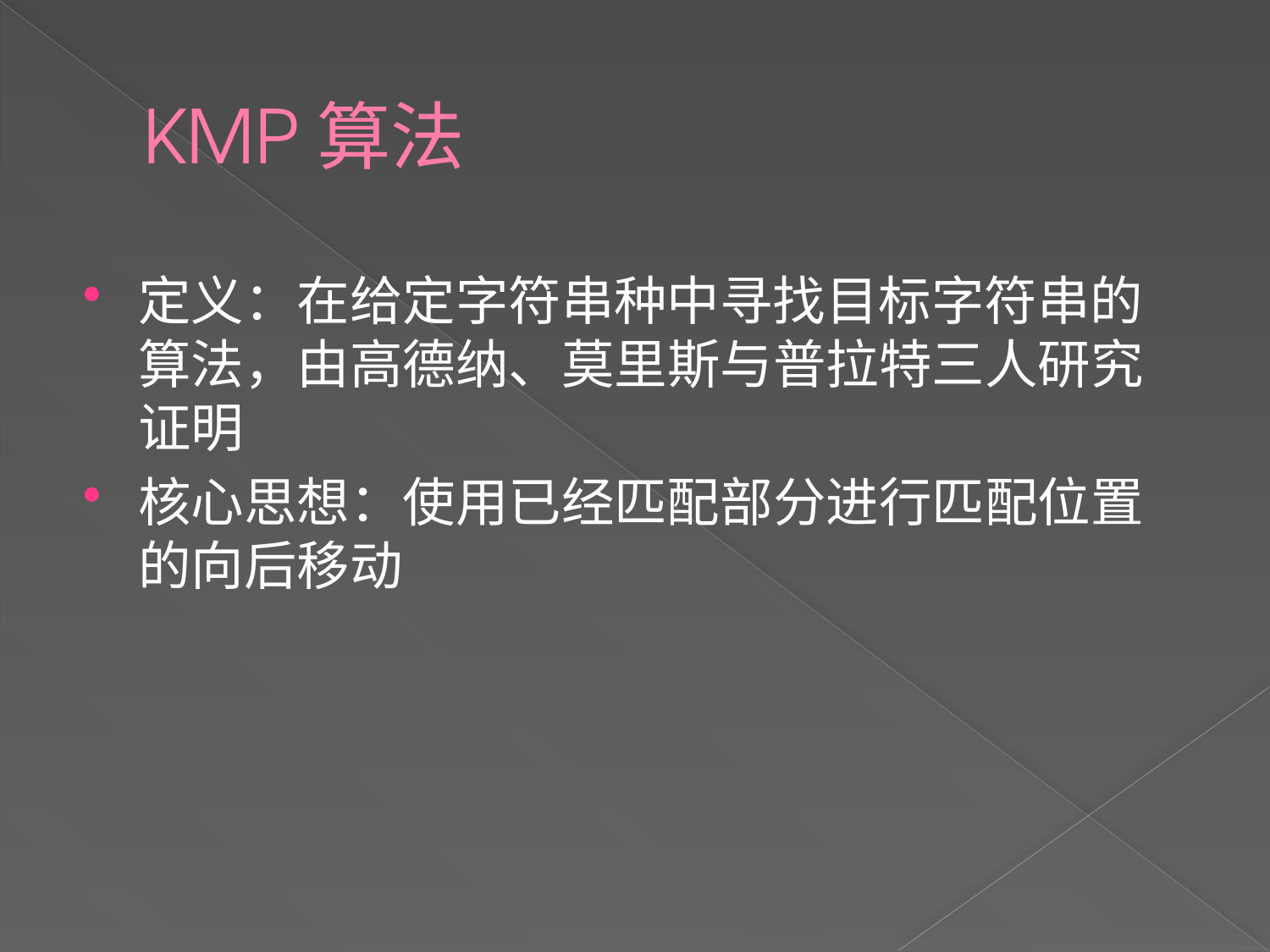

# KMP算法
定义：在给定字符串种中寻找目标字符串的算法，由高德纳、莫里斯与普拉特三人研究证明
核心思想：使用已经匹配部分进行匹配位置的向后移动